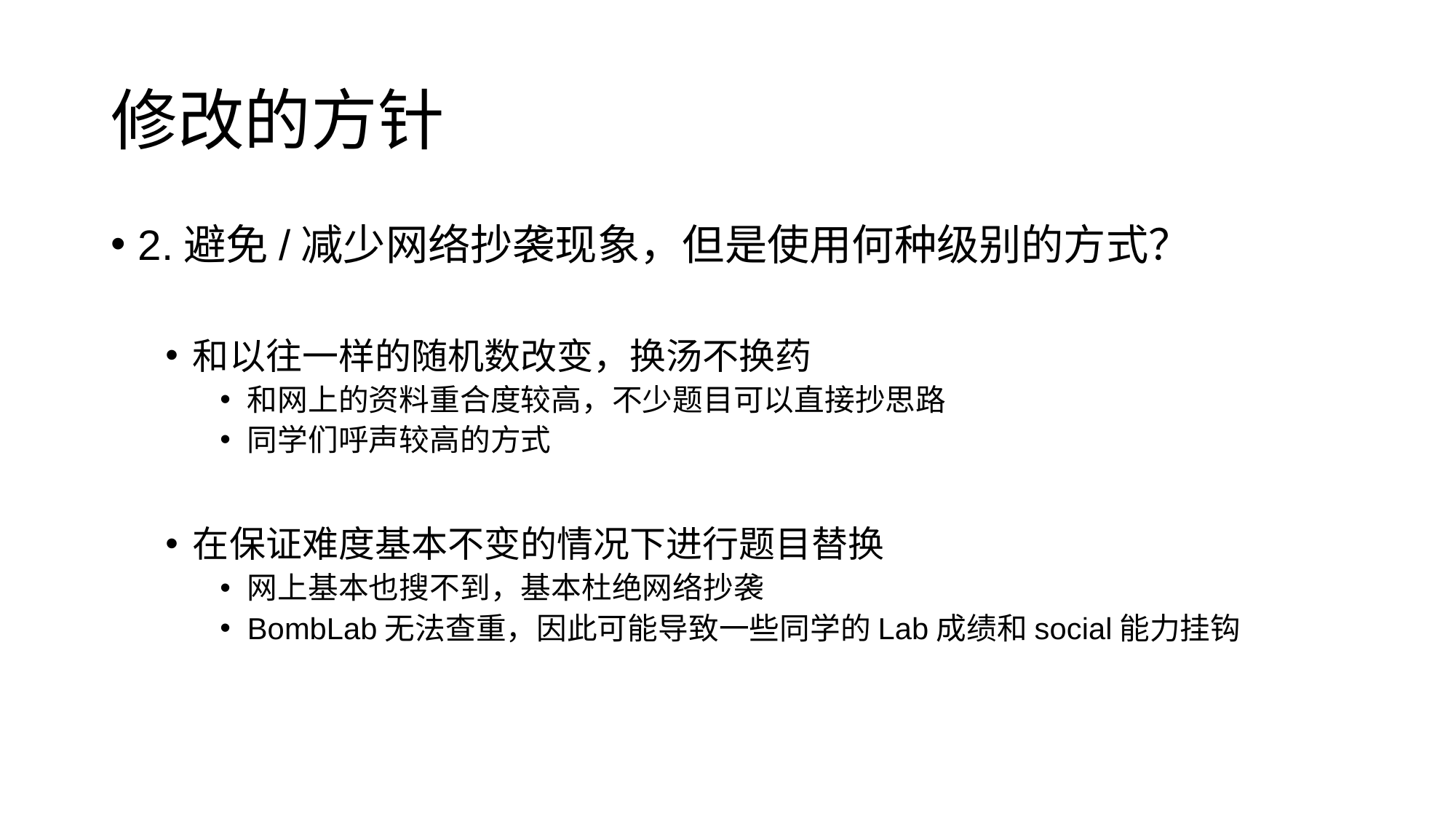

# 修改的方针
2.避免/减少网络抄袭现象，但是使用何种级别的方式？

和以往一样的随机数改变，换汤不换药
和网上的资料重合度较高，不少题目可以直接抄思路
同学们呼声较高的方式

在保证难度基本不变的情况下进行题目替换
网上基本也搜不到，基本杜绝网络抄袭
BombLab无法查重，因此可能导致一些同学的Lab成绩和social能力挂钩